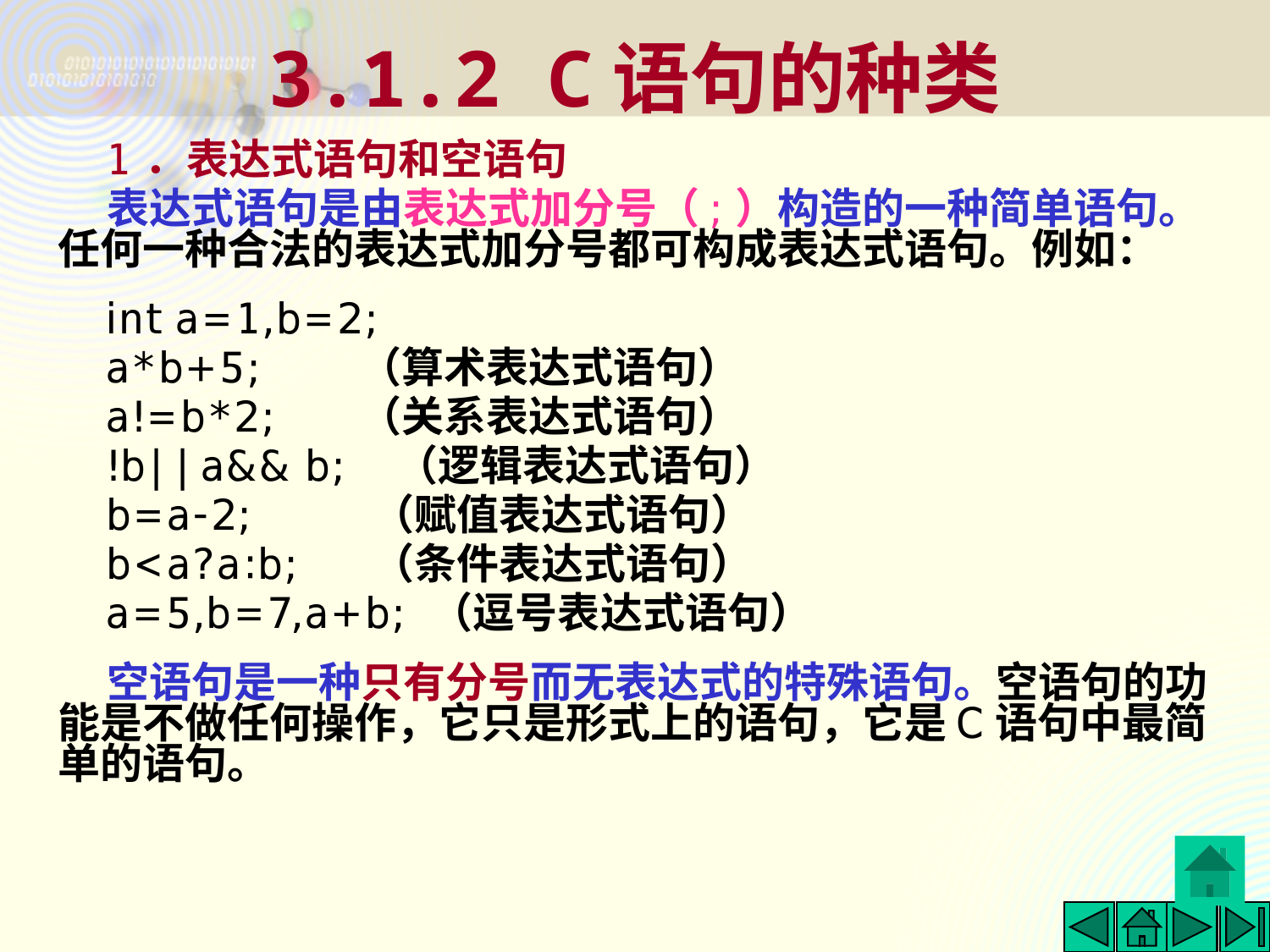

# 3.1.2 C语句的种类
1．表达式语句和空语句
表达式语句是由表达式加分号（;）构造的一种简单语句。任何一种合法的表达式加分号都可构成表达式语句。例如：

int a=1,b=2;
a*b+5;	   （算术表达式语句）
a!=b*2;	   （关系表达式语句）
!b||a&& b;   （逻辑表达式语句）
b=a-2;	    （赋值表达式语句）
b<a?a:b;	    （条件表达式语句）
a=5,b=7,a+b; （逗号表达式语句）

空语句是一种只有分号而无表达式的特殊语句。空语句的功能是不做任何操作，它只是形式上的语句，它是C语句中最简单的语句。